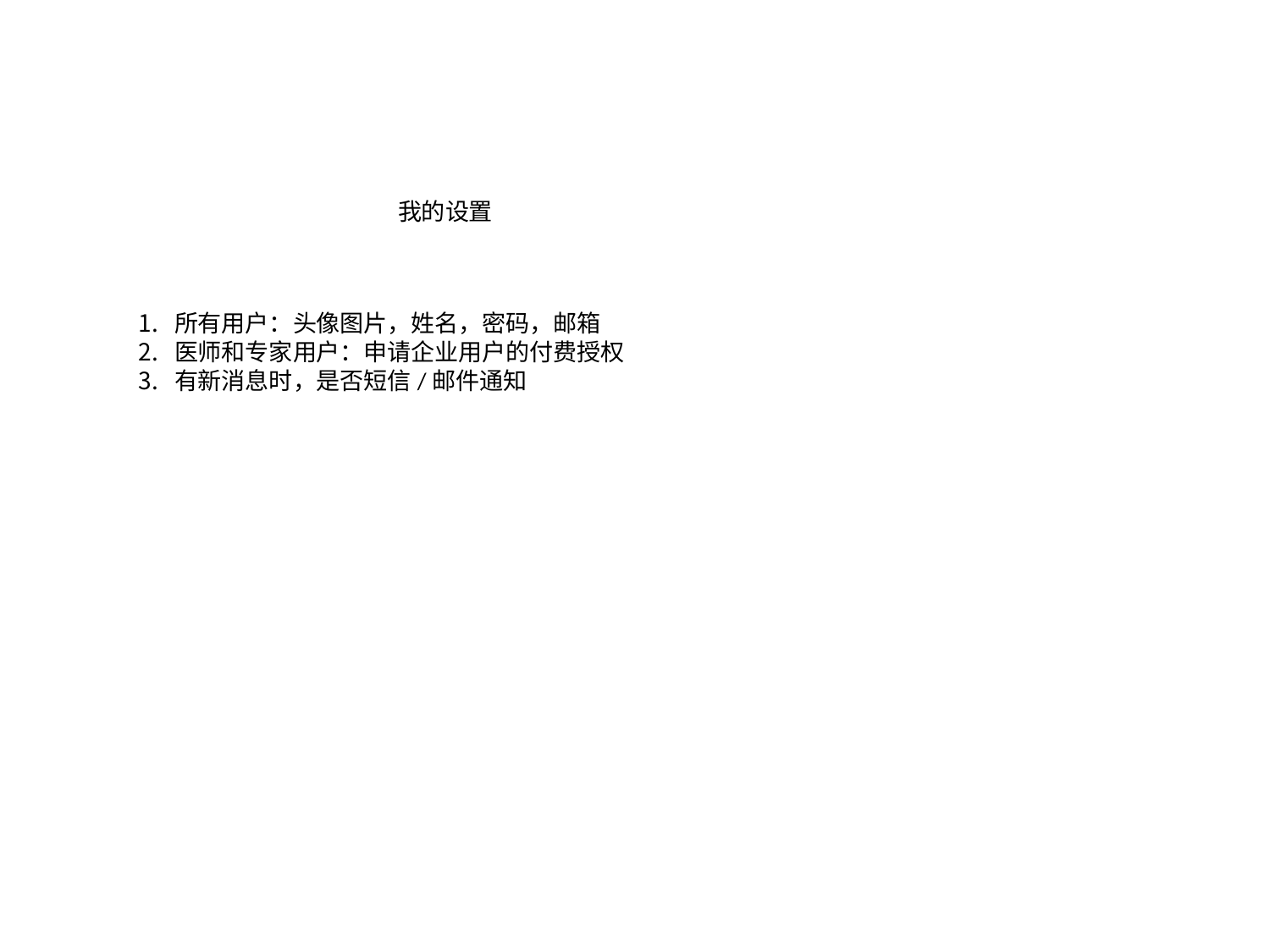

我的设置
所有用户：头像图片，姓名，密码，邮箱
医师和专家用户：申请企业用户的付费授权
有新消息时，是否短信/邮件通知